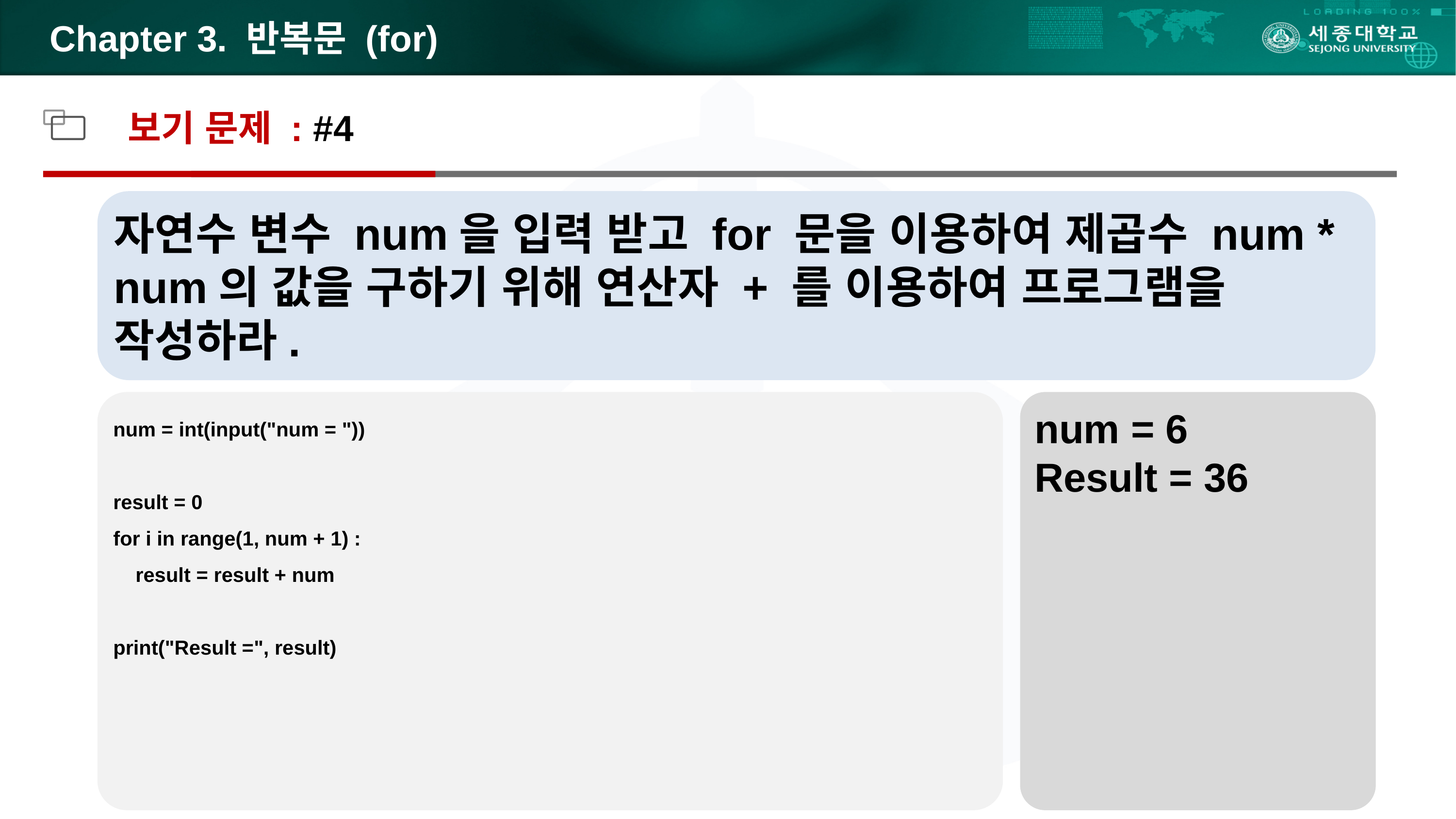

# Chapter 3. 반복문 (for)
보기 문제 : #4
자연수 변수 num을 입력 받고 for 문을 이용하여 제곱수 num * num의 값을 구하기 위해 연산자 + 를 이용하여 프로그램을 작성하라.
num = int(input("num = "))

result = 0
for i in range(1, num + 1) :
    result = result + num

print("Result =", result)
num = 6
Result = 36